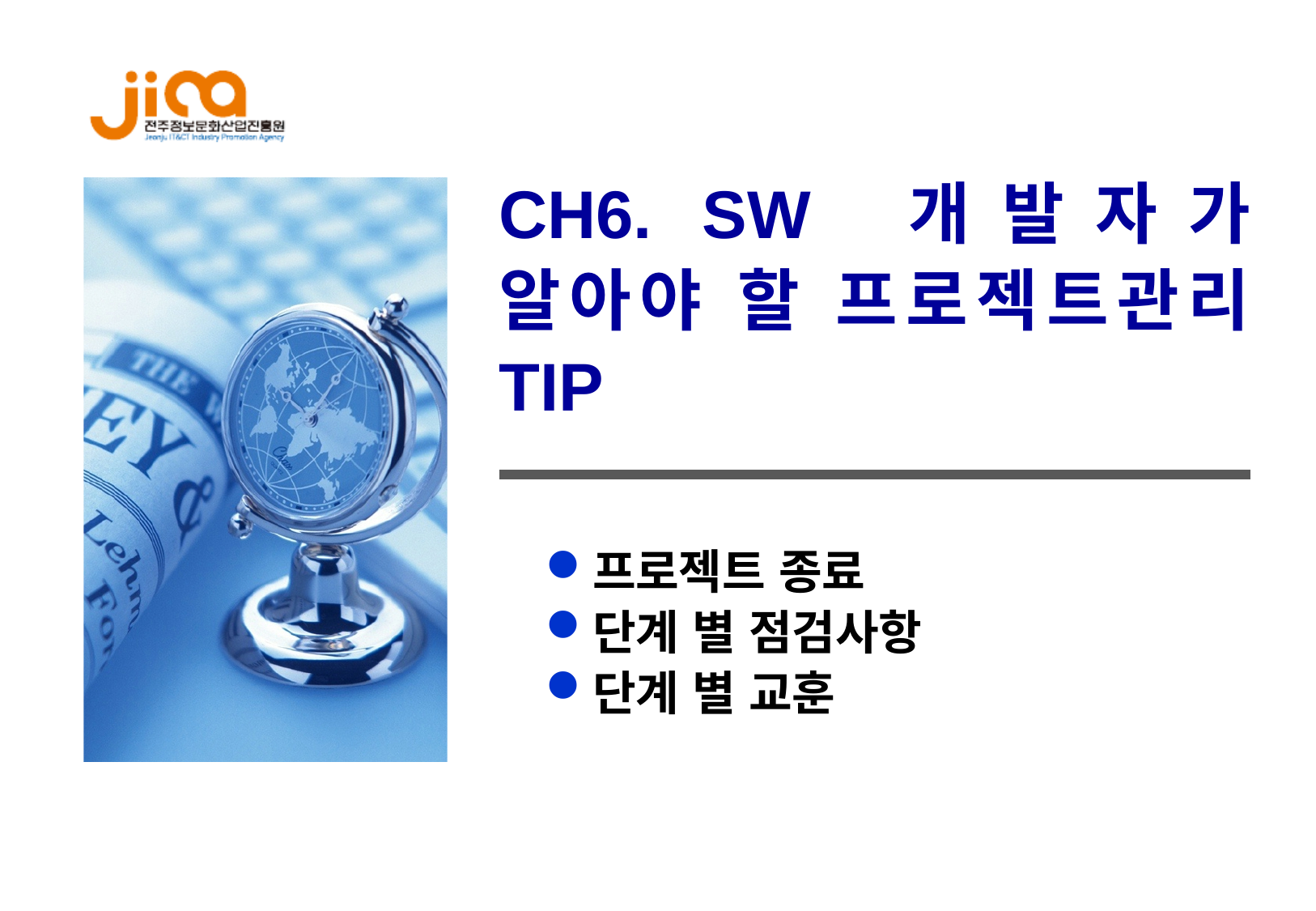

# CH6. SW 개발자가 알아야 할 프로젝트관리 TIP
프로젝트 종료
단계 별 점검사항
단계 별 교훈